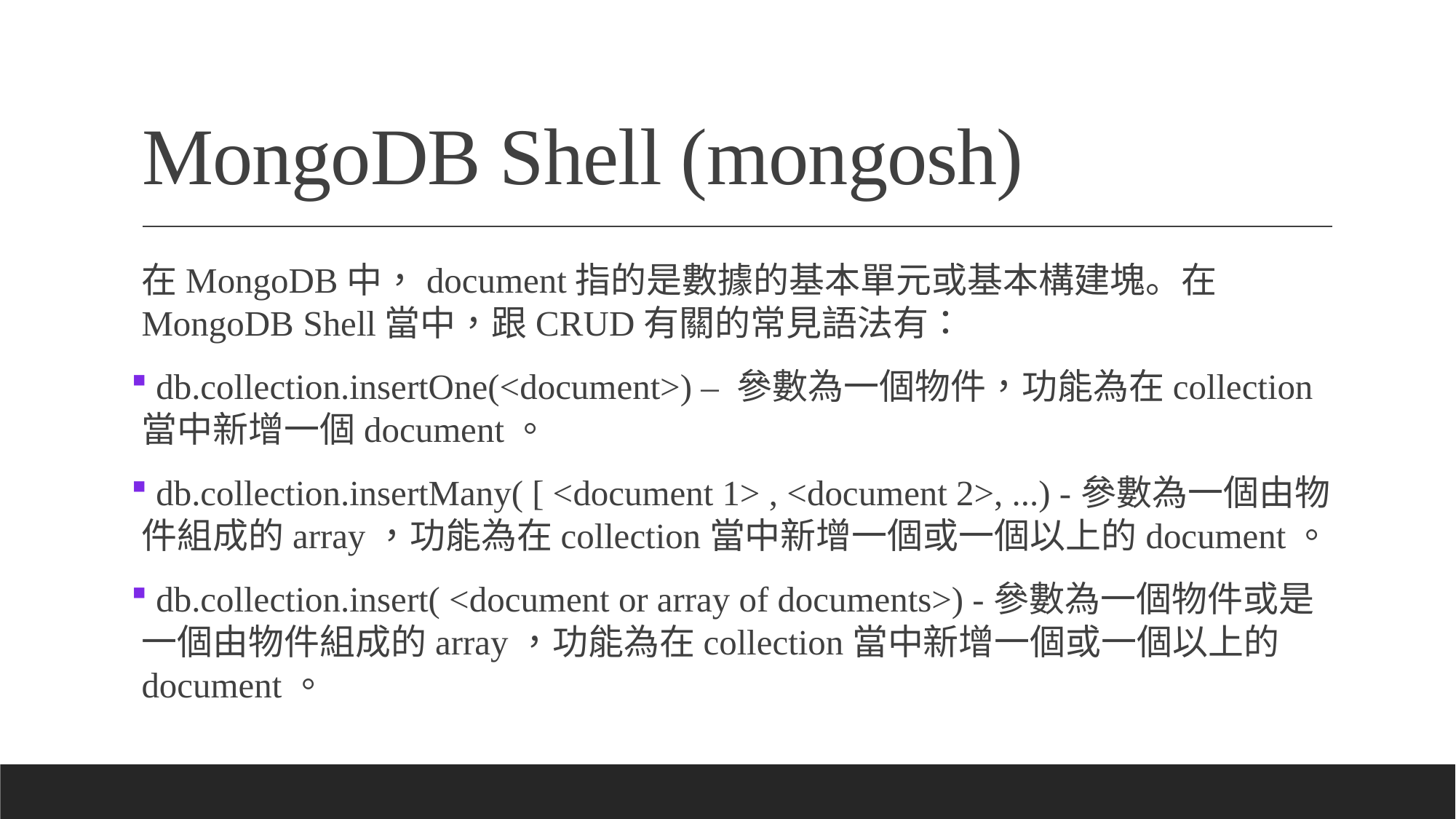

# MongoDB Shell (mongosh)
在MongoDB中，document指的是數據的基本單元或基本構建塊。在MongoDB Shell當中，跟CRUD有關的常見語法有：
 db.collection.insertOne(<document>) – 參數為一個物件，功能為在collection當中新增一個document。
 db.collection.insertMany( [ <document 1> , <document 2>, ...) -參數為一個由物件組成的array，功能為在collection當中新增一個或一個以上的document。
 db.collection.insert( <document or array of documents>) -參數為一個物件或是一個由物件組成的array，功能為在collection當中新增一個或一個以上的document。